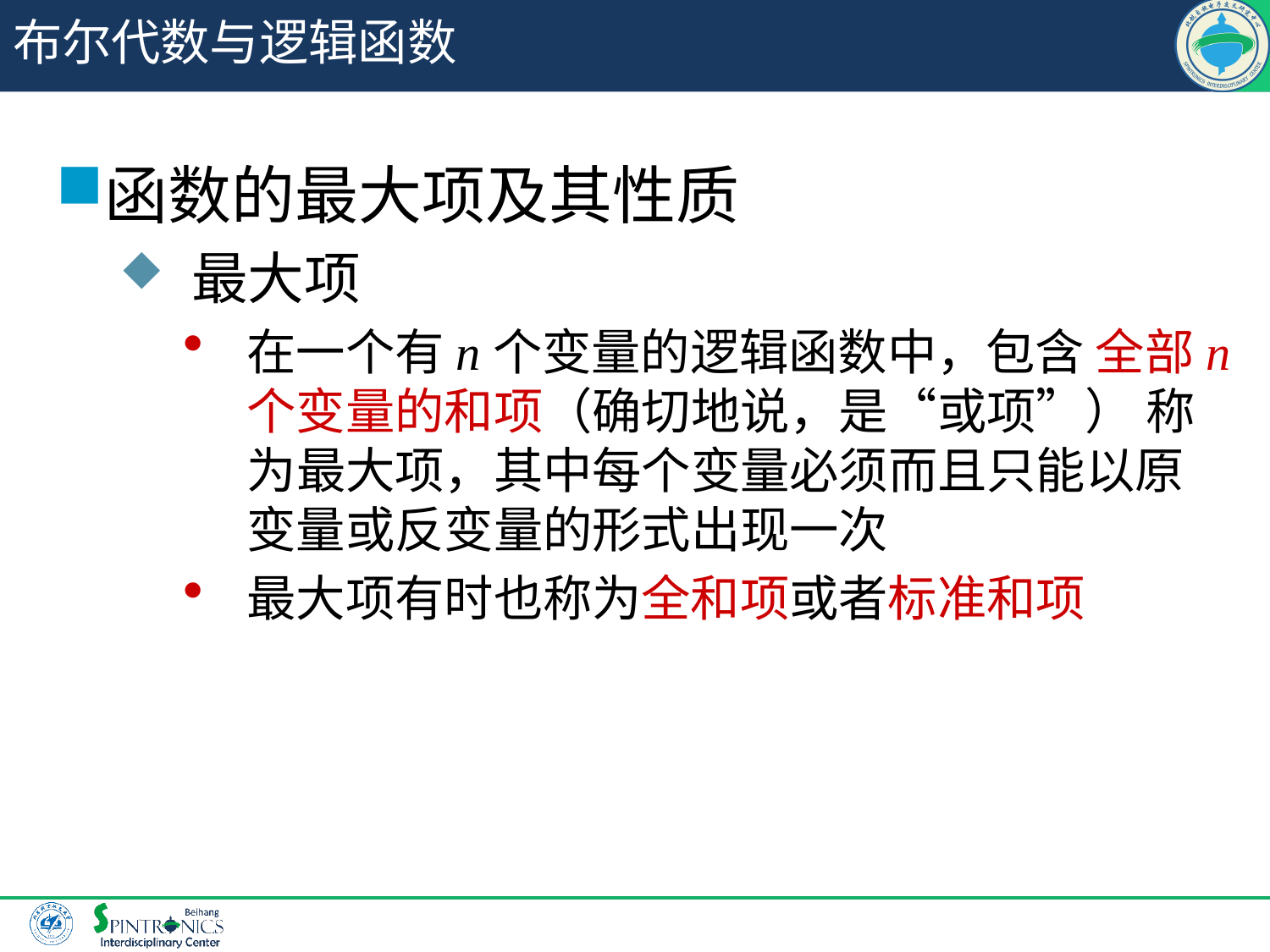

# 布尔代数与逻辑函数
函数的最大项及其性质
 最大项
在一个有n个变量的逻辑函数中，包含 全部n个变量的和项（确切地说，是“或项”） 称为最大项，其中每个变量必须而且只能以原变量或反变量的形式出现一次
最大项有时也称为全和项或者标准和项
49